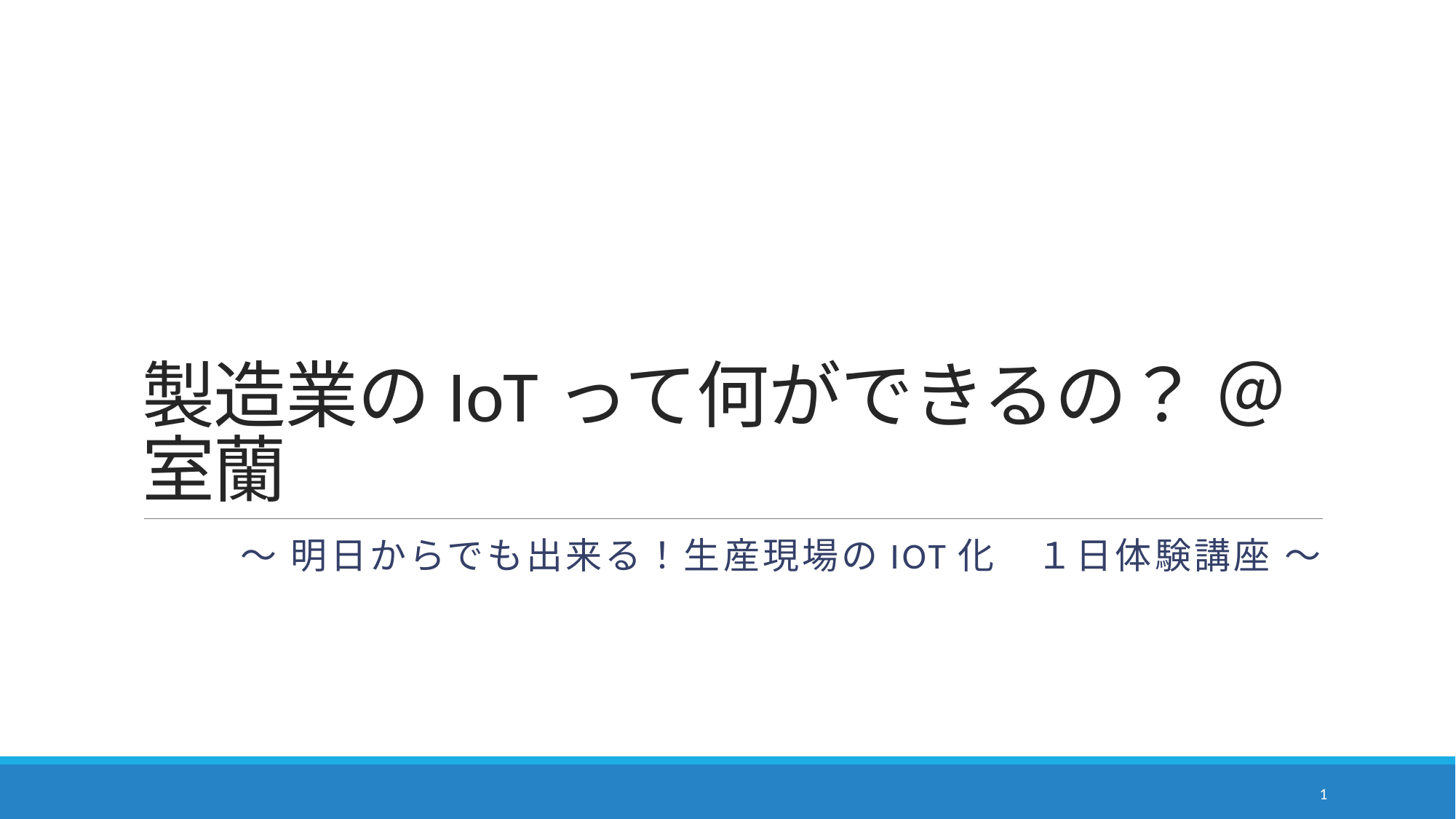

# 製造業のIoTって何ができるの？ ＠室蘭
～ 明日からでも出来る！生産現場のIoT化　１日体験講座 ～
1